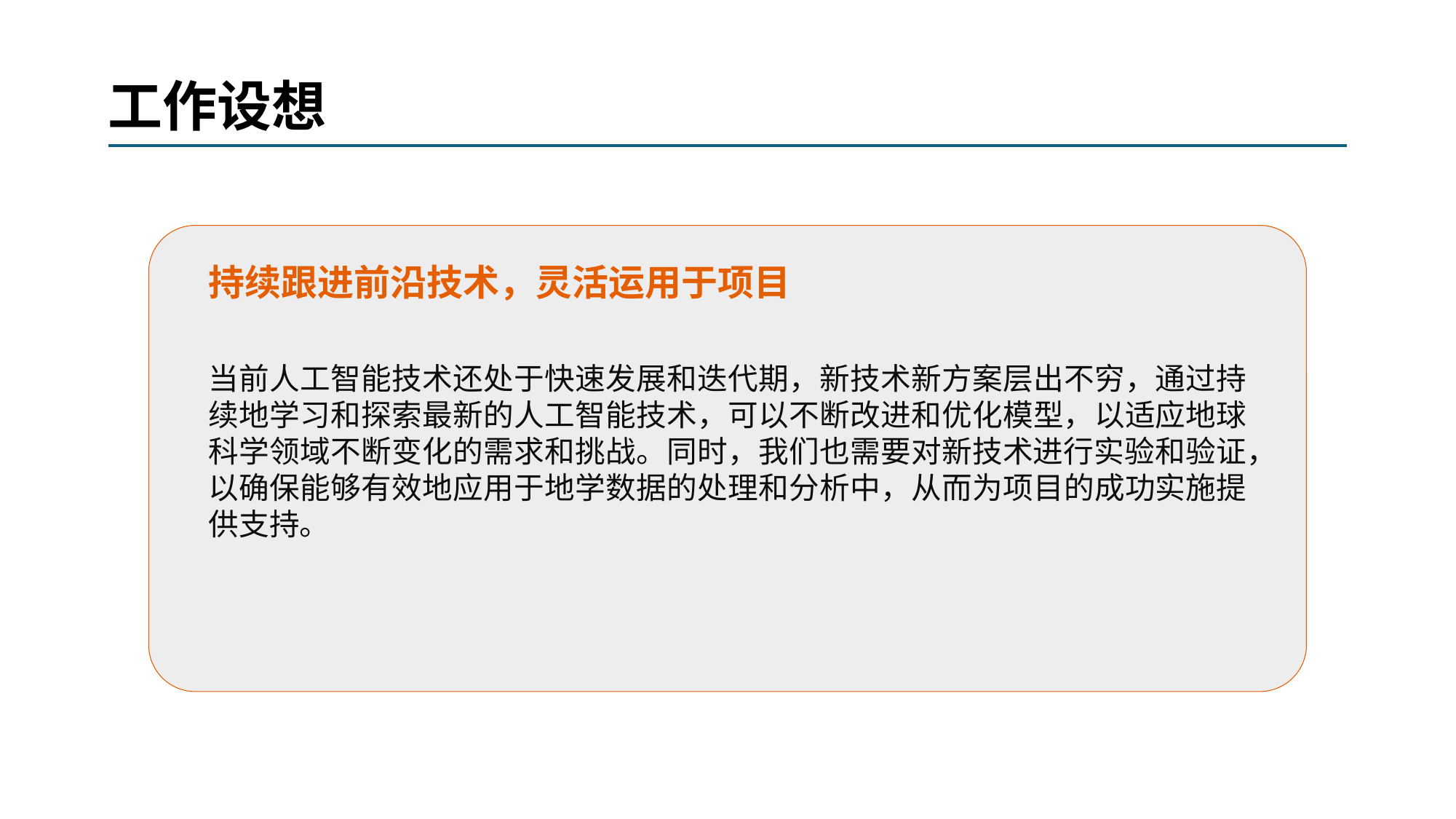

工作设想

持续跟进前沿技术，灵活运用于项目
当前人工智能技术还处于快速发展和迭代期，新技术新方案层出不穷，通过持续地学习和探索最新的人工智能技术，可以不断改进和优化模型，以适应地球科学领域不断变化的需求和挑战。同时，我们也需要对新技术进行实验和验证，以确保能够有效地应用于地学数据的处理和分析中，从而为项目的成功实施提供支持。